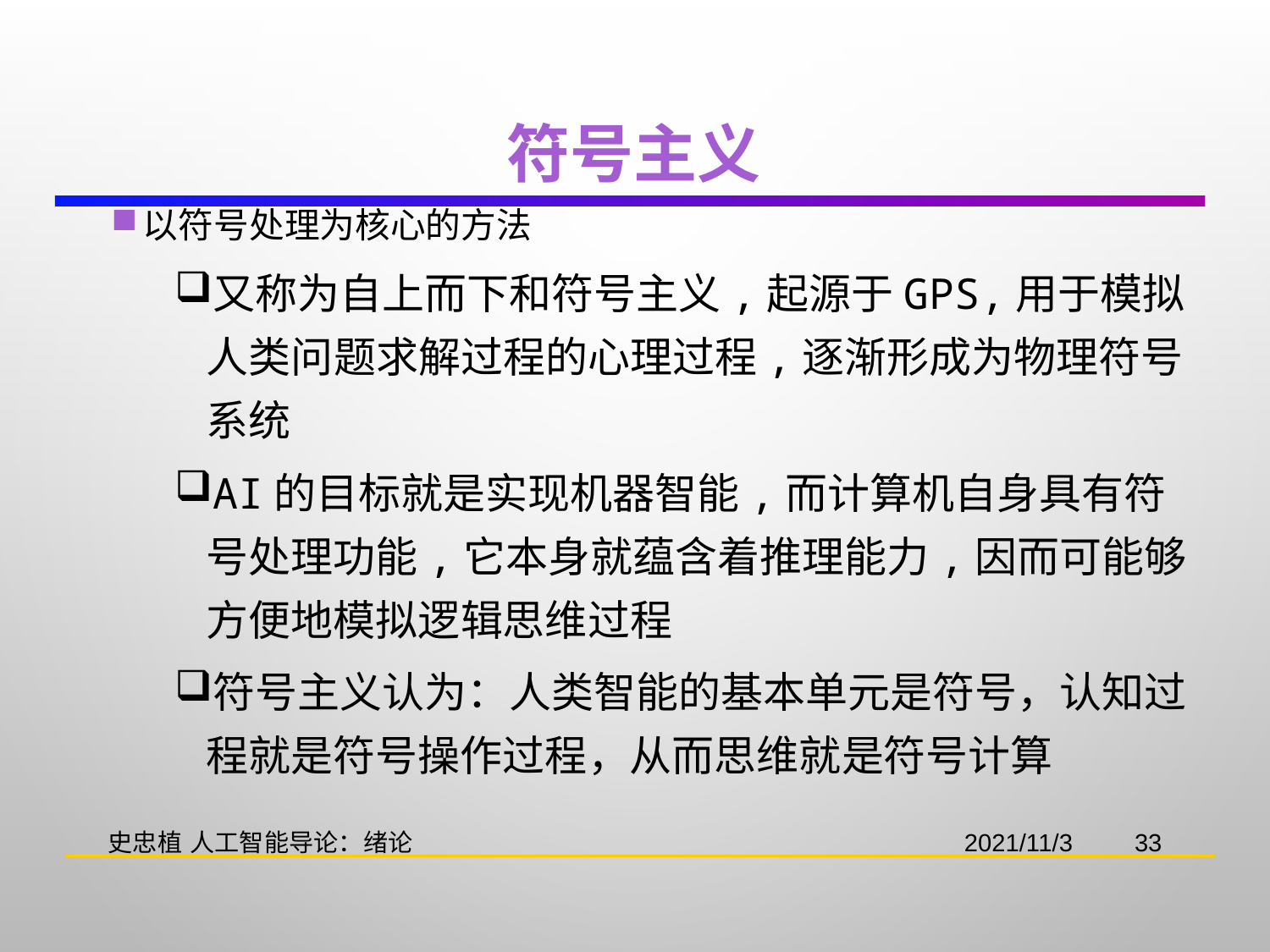

# 符号主义
以符号处理为核心的方法
又称为自上而下和符号主义,起源于GPS,用于模拟人类问题求解过程的心理过程,逐渐形成为物理符号系统
AI的目标就是实现机器智能,而计算机自身具有符号处理功能,它本身就蕴含着推理能力,因而可能够方便地模拟逻辑思维过程
符号主义认为：人类智能的基本单元是符号，认知过程就是符号操作过程，从而思维就是符号计算
史忠植 人工智能导论：绪论
2021/11/3
33